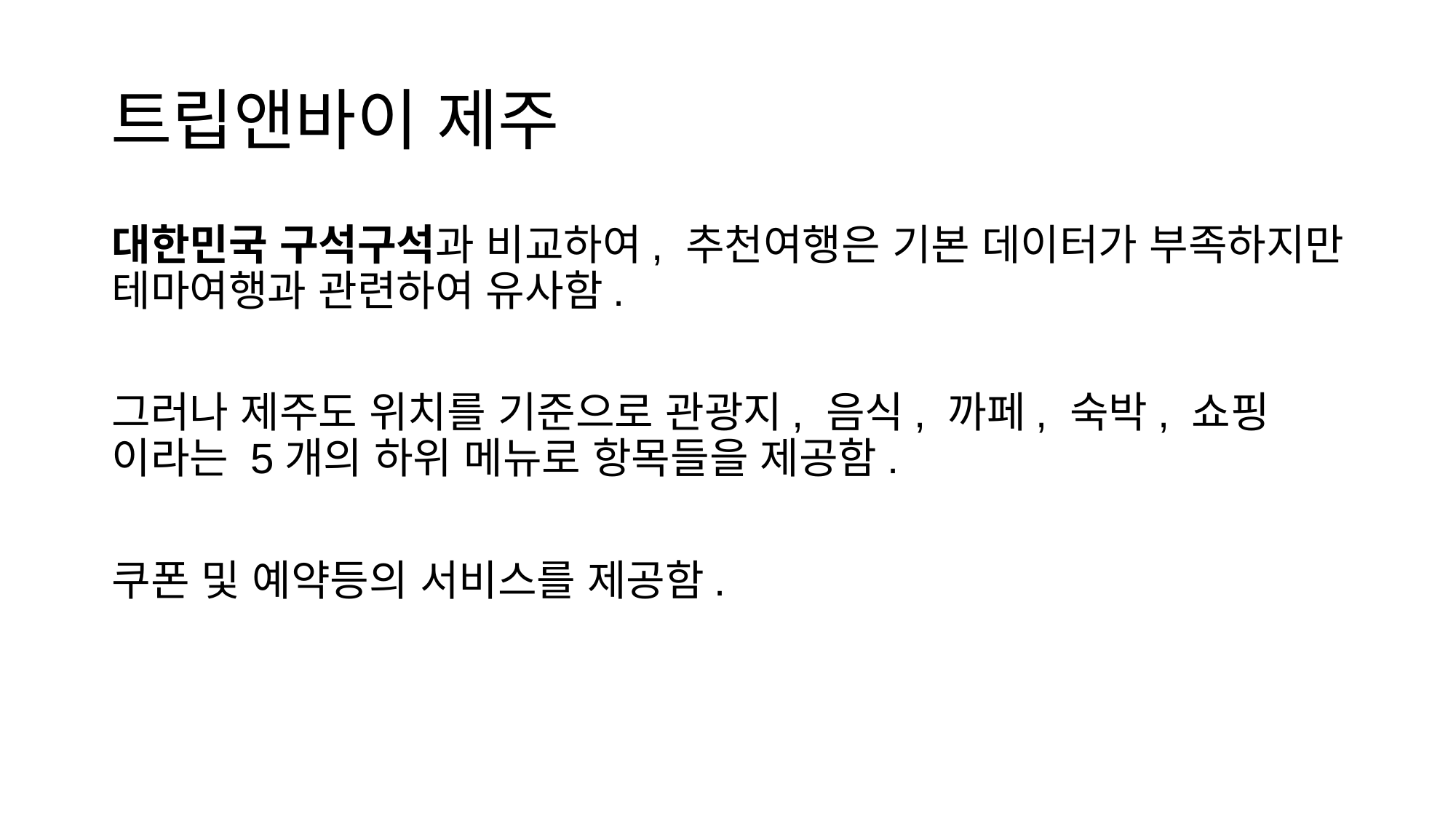

# 트립앤바이 제주
대한민국 구석구석과 비교하여, 추천여행은 기본 데이터가 부족하지만 테마여행과 관련하여 유사함.

그러나 제주도 위치를 기준으로 관광지, 음식, 까페, 숙박, 쇼핑 이라는 5개의 하위 메뉴로 항목들을 제공함.

쿠폰 및 예약등의 서비스를 제공함.